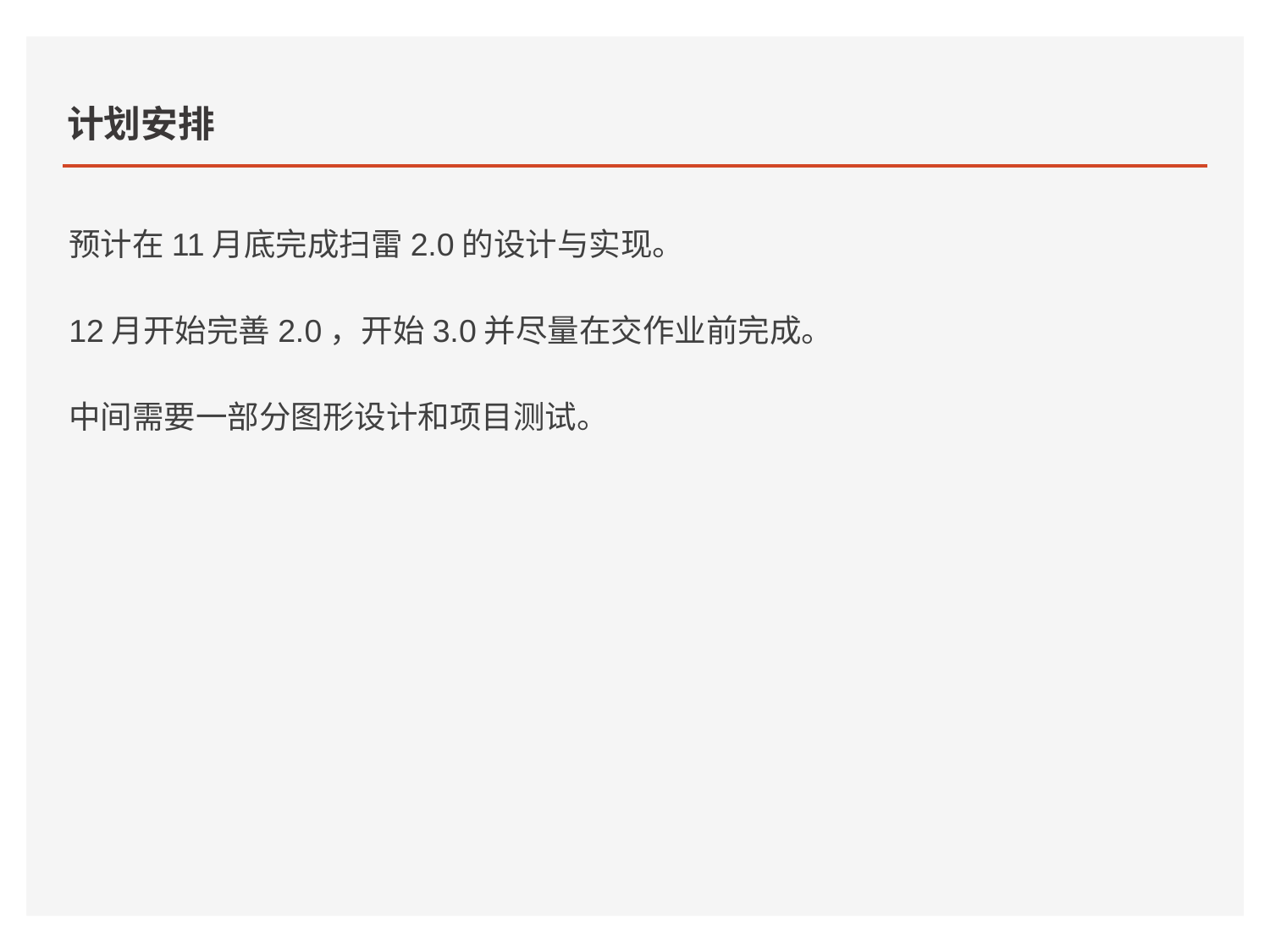

# 计划安排
预计在11月底完成扫雷2.0的设计与实现。
12月开始完善2.0，开始3.0并尽量在交作业前完成。
中间需要一部分图形设计和项目测试。